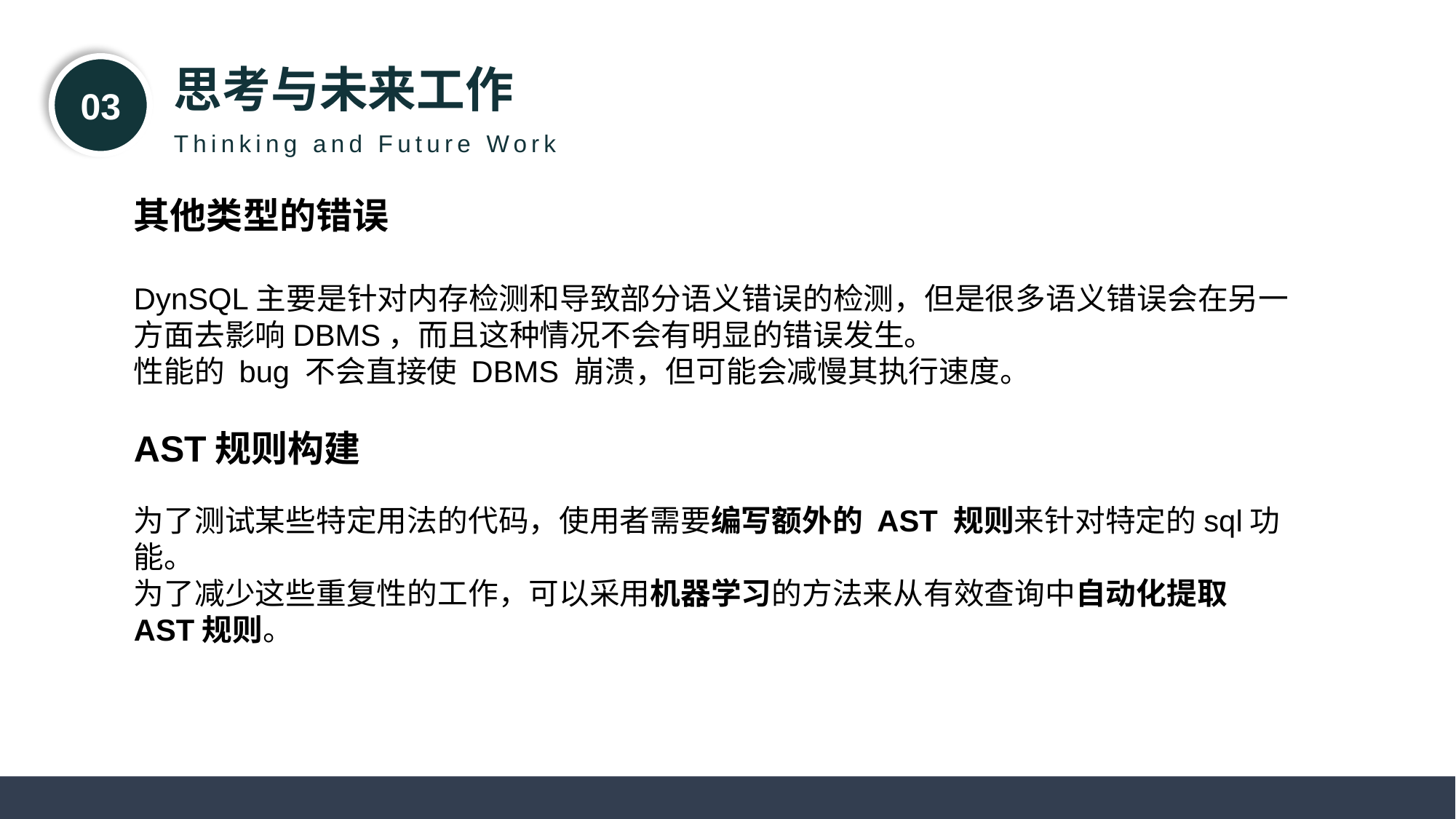

思考与未来工作
03
Thinking and Future Work
其他类型的错误

DynSQL主要是针对内存检测和导致部分语义错误的检测，但是很多语义错误会在另一方面去影响DBMS，而且这种情况不会有明显的错误发生。
性能的 bug 不会直接使 DBMS 崩溃，但可能会减慢其执行速度。

AST规则构建

为了测试某些特定用法的代码，使用者需要编写额外的 AST 规则来针对特定的sql功能。
为了减少这些重复性的工作，可以采用机器学习的方法来从有效查询中自动化提取AST规则。